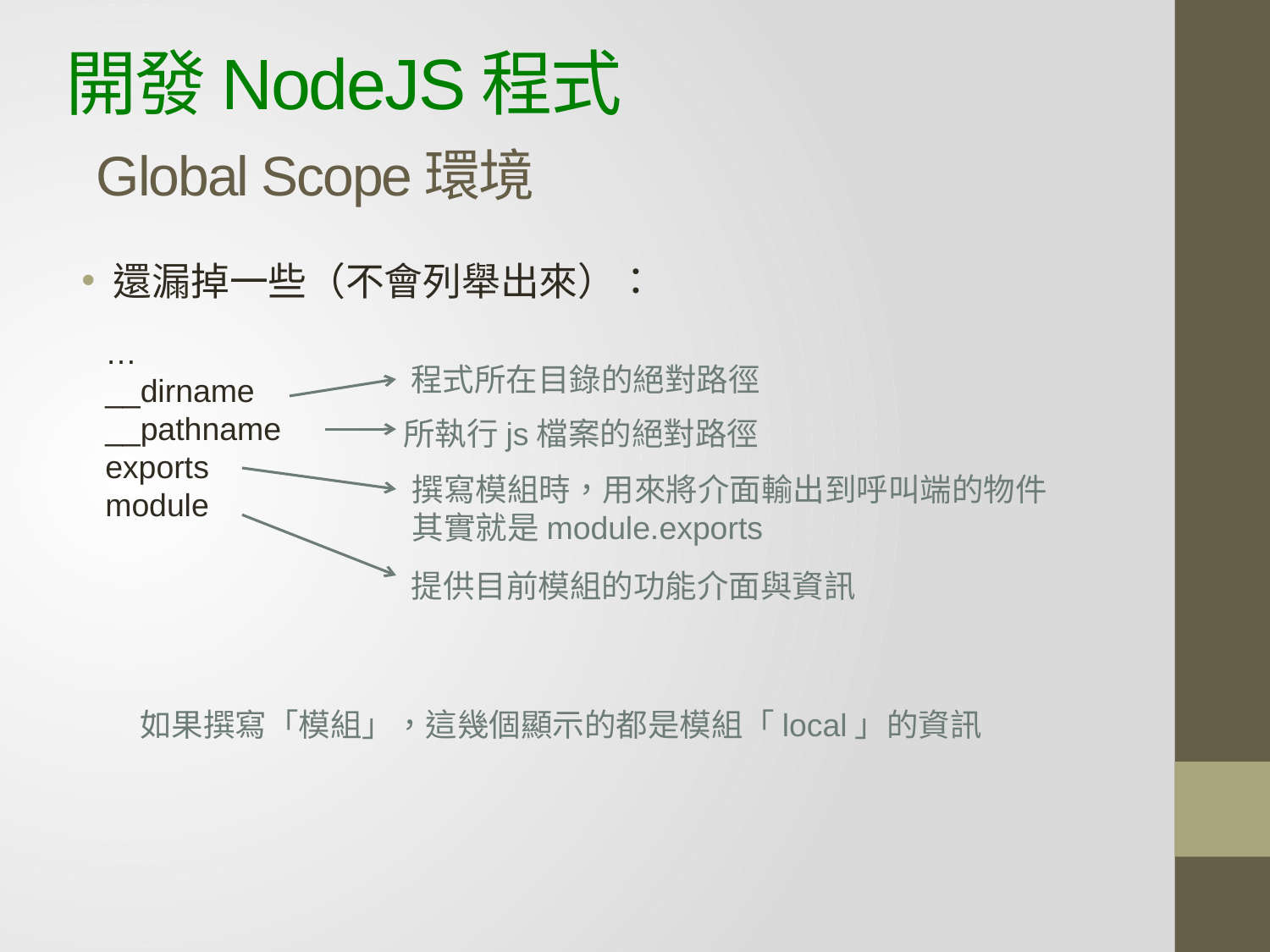

# 開發NodeJS程式 Global Scope環境

還漏掉一些（不會列舉出來）：
…
__dirname
__pathname
exports
module
程式所在目錄的絕對路徑
所執行js檔案的絕對路徑
撰寫模組時，用來將介面輸出到呼叫端的物件
其實就是module.exports
提供目前模組的功能介面與資訊
如果撰寫「模組」，這幾個顯示的都是模組「local」的資訊